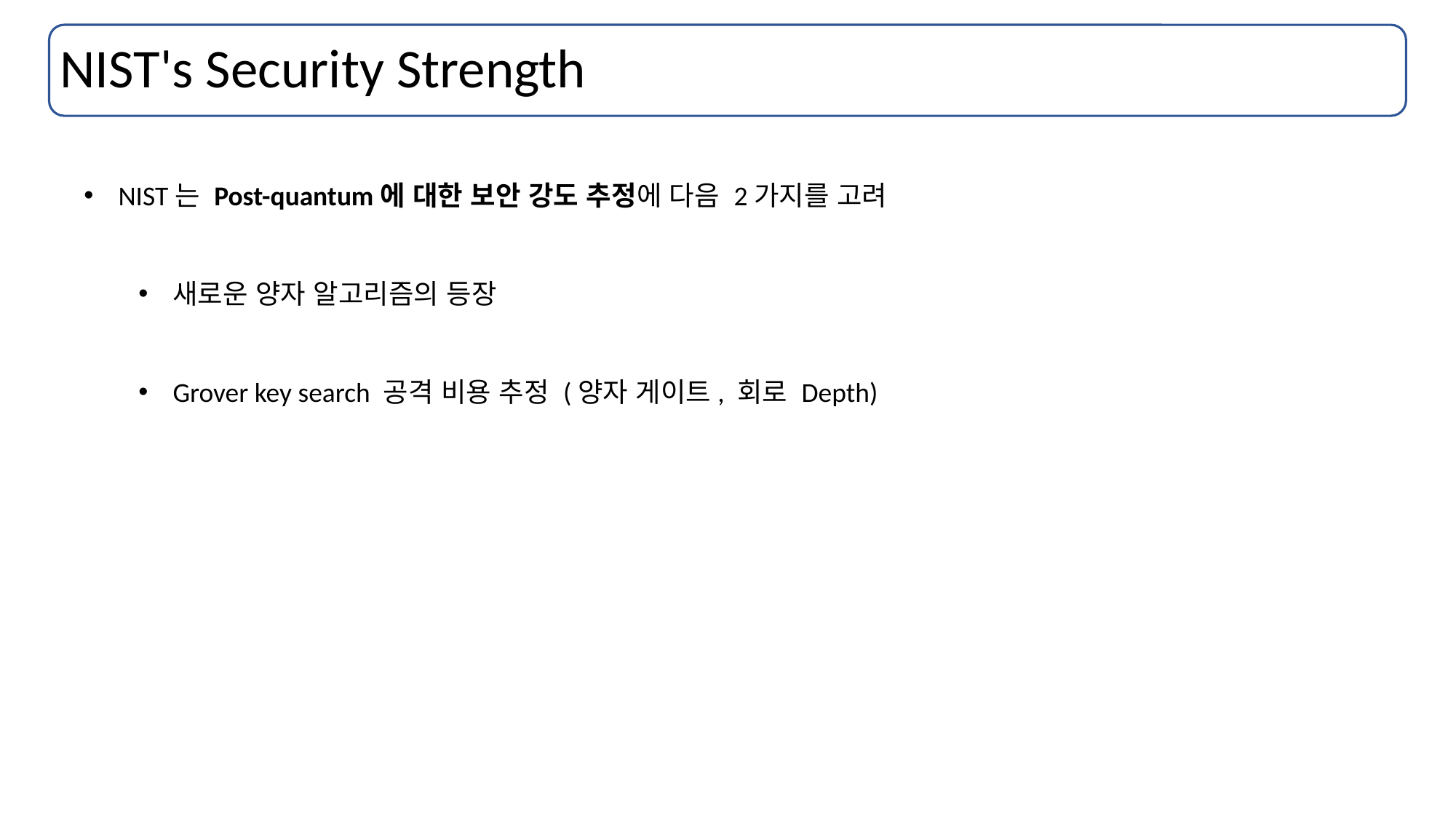

# NIST's Security Strength
NIST는 Post-quantum에 대한 보안 강도 추정에 다음 2가지를 고려

새로운 양자 알고리즘의 등장

Grover key search 공격 비용 추정 (양자 게이트, 회로 Depth)